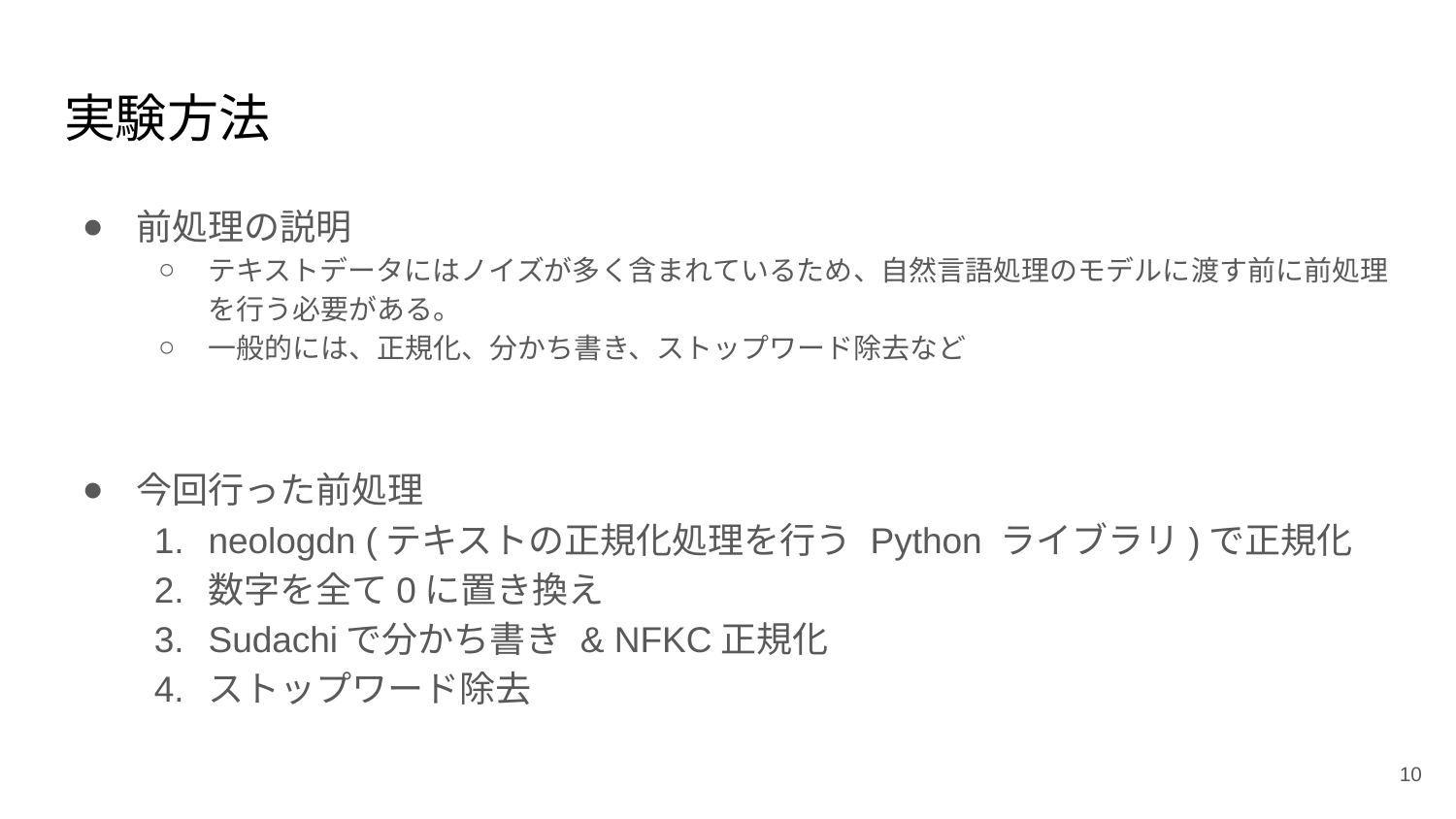

# 実験方法
前処理の説明
テキストデータにはノイズが多く含まれているため、自然言語処理のモデルに渡す前に前処理を行う必要がある。
一般的には、正規化、分かち書き、ストップワード除去など

今回行った前処理
neologdn (テキストの正規化処理を行う Python ライブラリ)で正規化
数字を全て0に置き換え
Sudachiで分かち書き & NFKC正規化
ストップワード除去
10